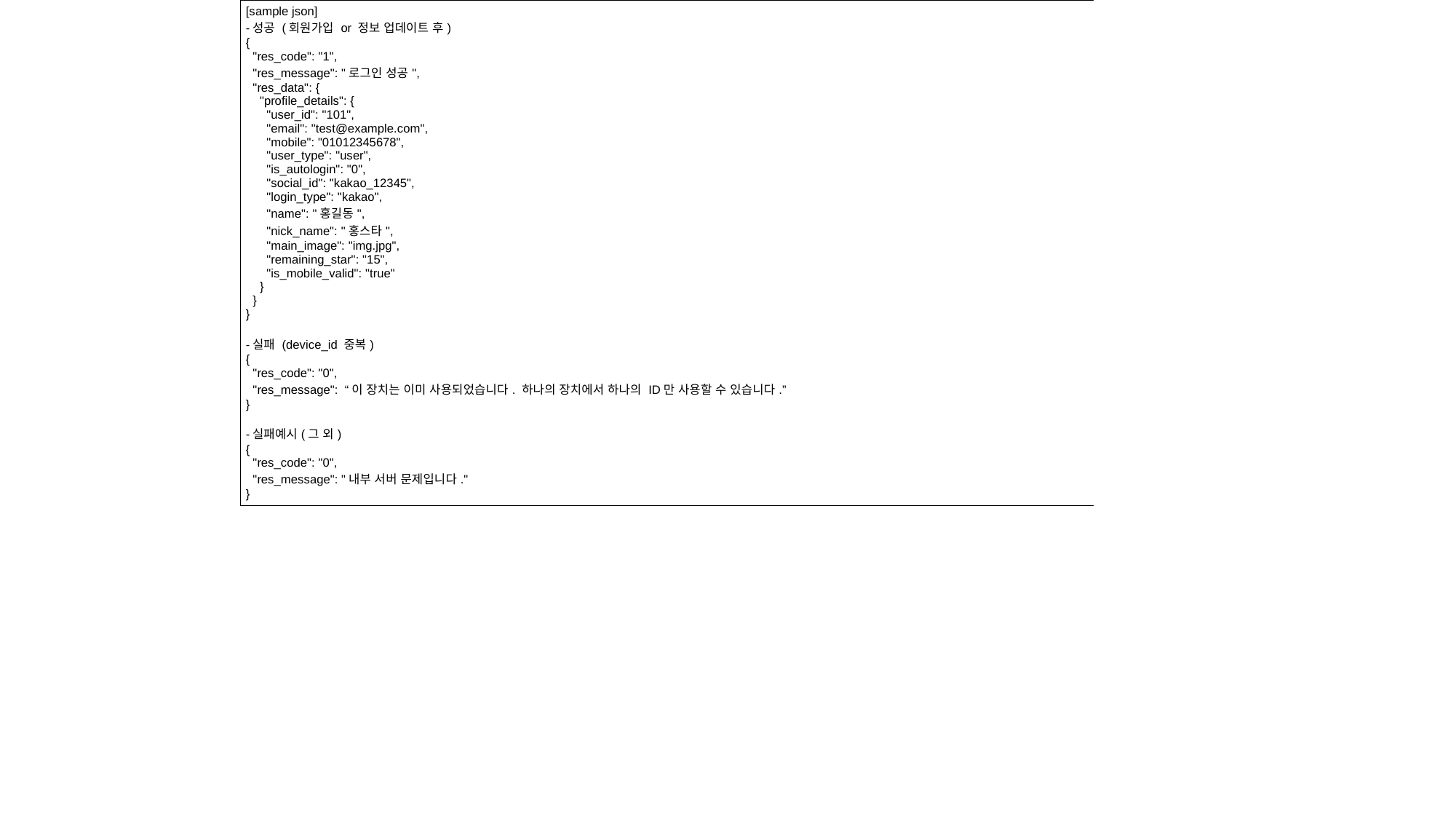

| [sample json] -성공 (회원가입 or 정보 업데이트 후) { "res\_code": "1", "res\_message": "로그인 성공", "res\_data": { "profile\_details": { "user\_id": "101", "email": "test@example.com", "mobile": "01012345678", "user\_type": "user", "is\_autologin": "0", "social\_id": "kakao\_12345", "login\_type": "kakao", "name": "홍길동", "nick\_name": "홍스타", "main\_image": "img.jpg", "remaining\_star": "15", "is\_mobile\_valid": "true" } } } -실패 (device\_id 중복) { "res\_code": "0", "res\_message": “이 장치는 이미 사용되었습니다. 하나의 장치에서 하나의 ID만 사용할 수 있습니다.” } -실패예시(그 외) { "res\_code": "0", "res\_message": "내부 서버 문제입니다." } |
| --- |